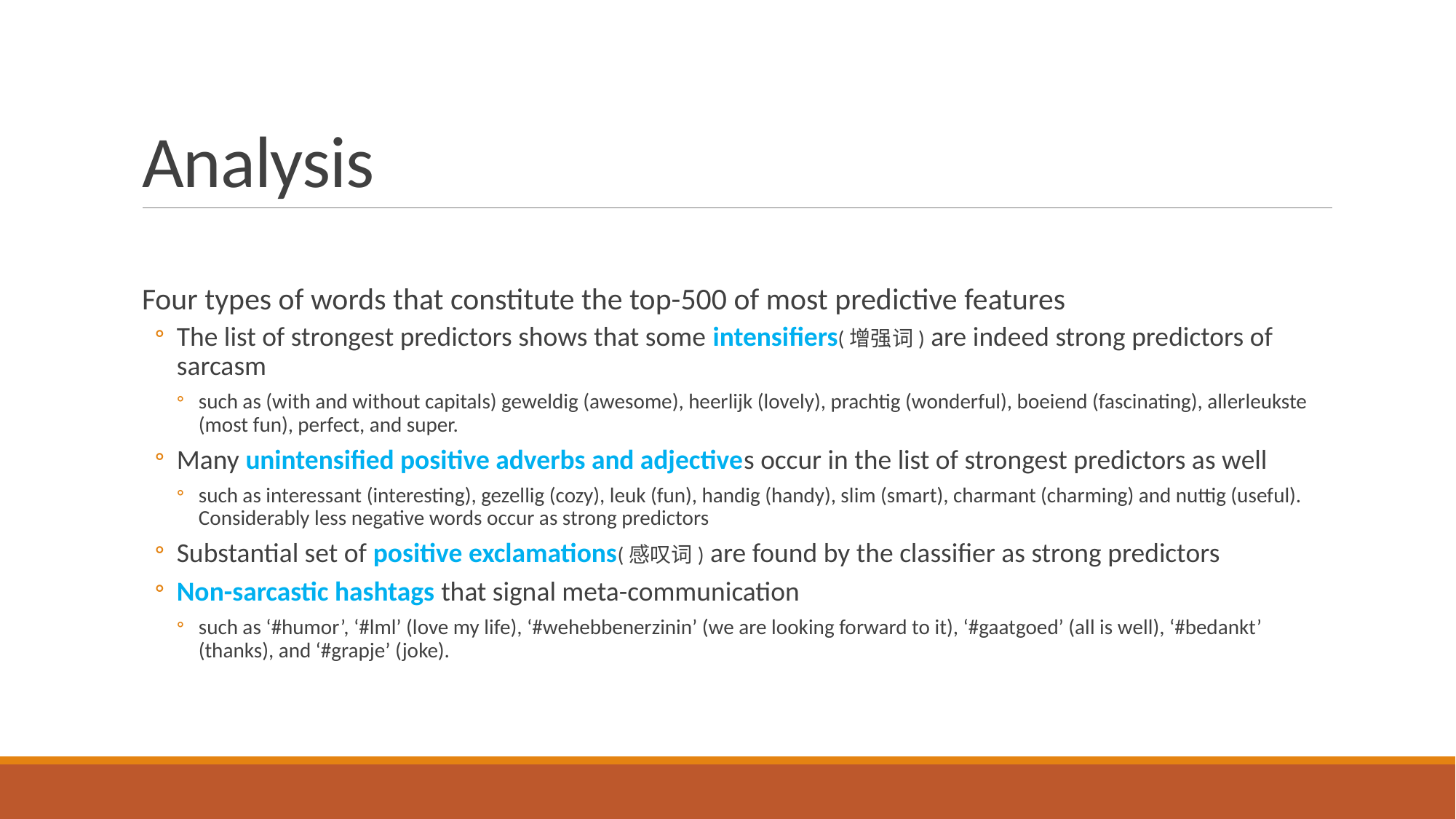

# Analysis

Four types of words that constitute the top-500 of most predictive features
The list of strongest predictors shows that some intensifiers(增强词) are indeed strong predictors of sarcasm
such as (with and without capitals) geweldig (awesome), heerlijk (lovely), prachtig (wonderful), boeiend (fascinating), allerleukste (most fun), perfect, and super.
Many unintensified positive adverbs and adjectives occur in the list of strongest predictors as well
such as interessant (interesting), gezellig (cozy), leuk (fun), handig (handy), slim (smart), charmant (charming) and nuttig (useful). Considerably less negative words occur as strong predictors
Substantial set of positive exclamations(感叹词) are found by the classifier as strong predictors
Non-sarcastic hashtags that signal meta-communication
such as ‘#humor’, ‘#lml’ (love my life), ‘#wehebbenerzinin’ (we are looking forward to it), ‘#gaatgoed’ (all is well), ‘#bedankt’ (thanks), and ‘#grapje’ (joke).